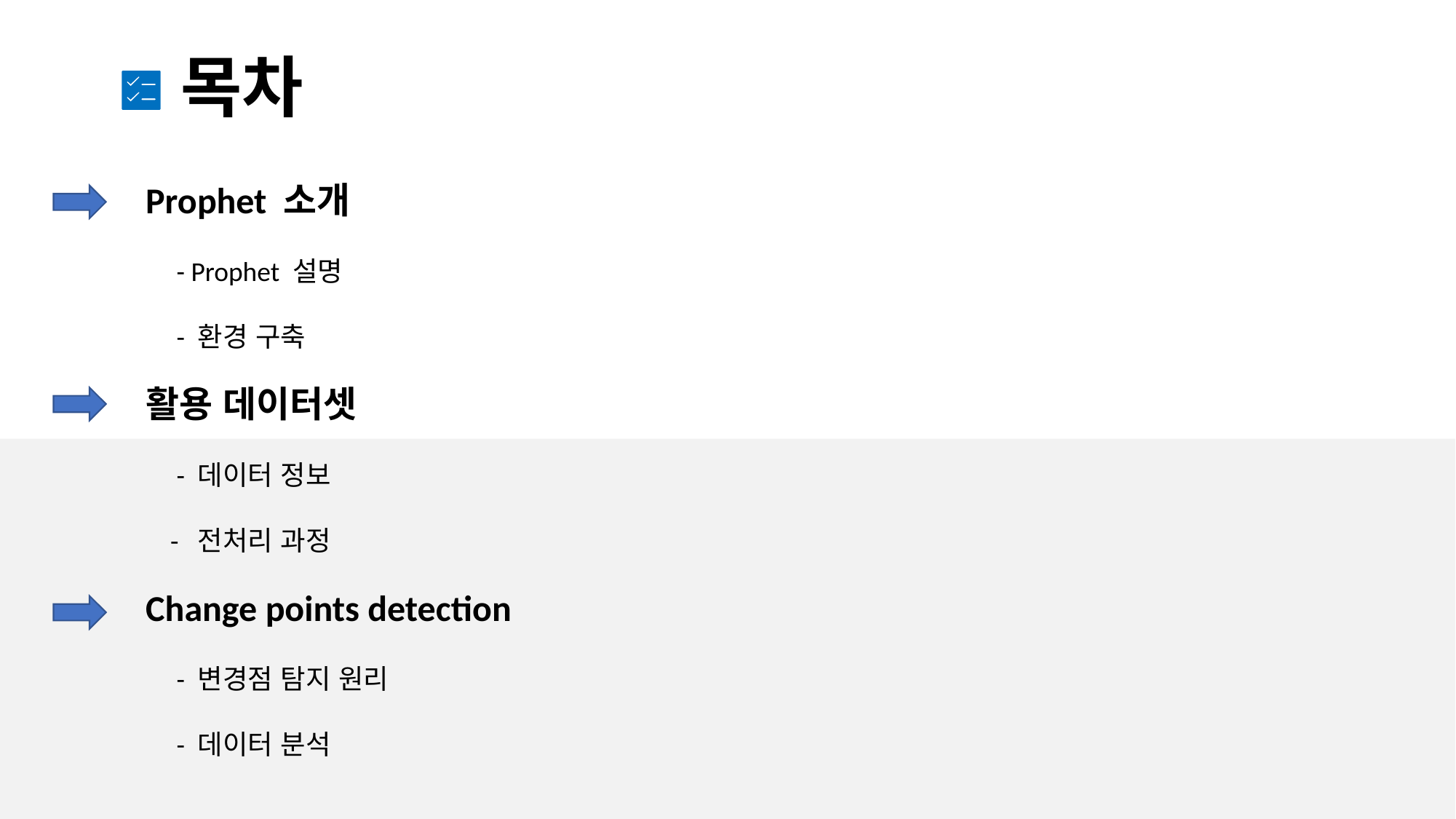

# 목차

Prophet 소개

     - Prophet 설명

     - 환경 구축

활용 데이터셋

     - 데이터 정보

    -  전처리 과정

Change points detection

     - 변경점 탐지 원리

     - 데이터 분석